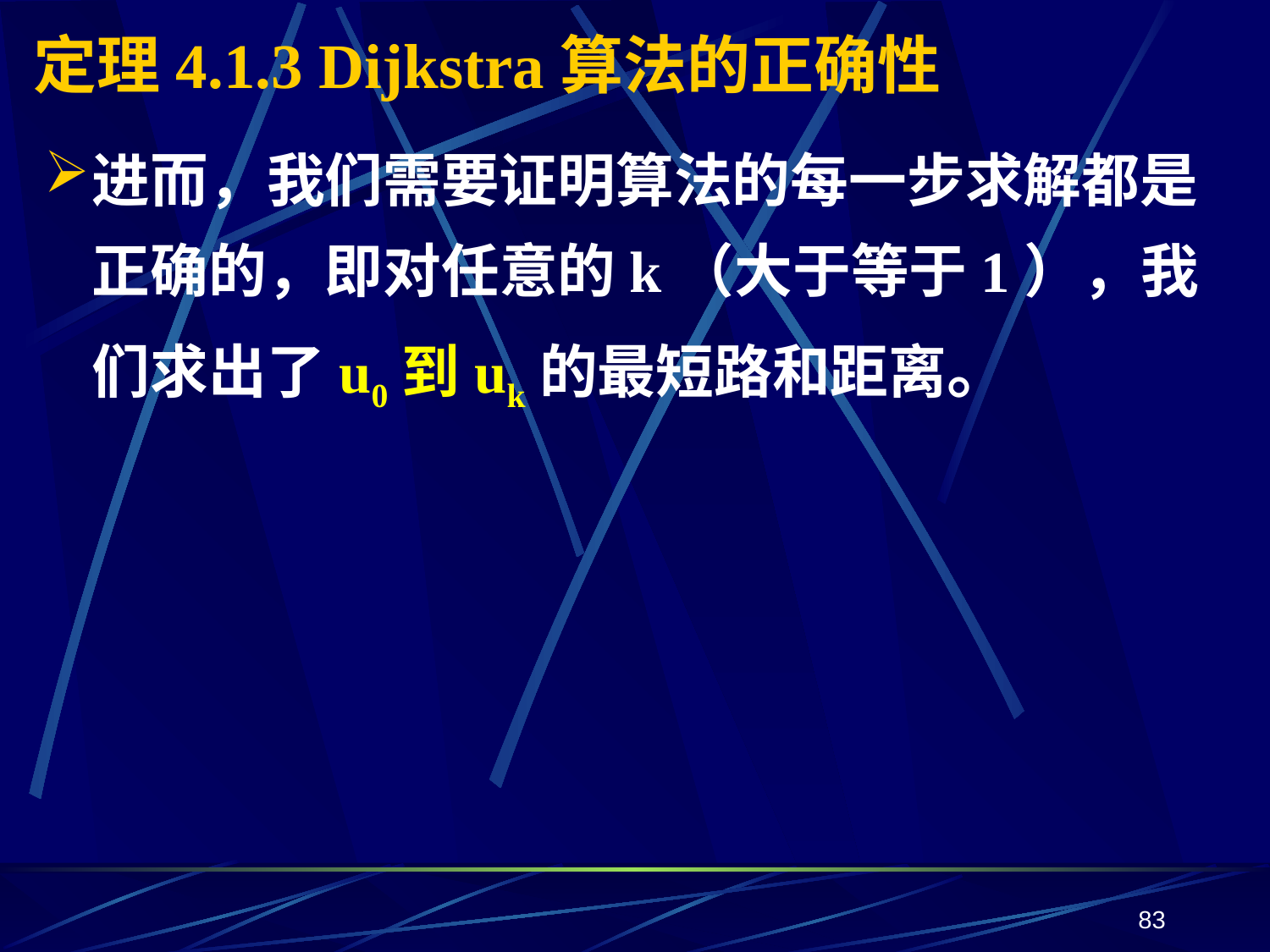

# 定理4.1.3 Dijkstra算法的正确性
进而，我们需要证明算法的每一步求解都是正确的，即对任意的k（大于等于1），我们求出了u0到uk的最短路和距离。
83